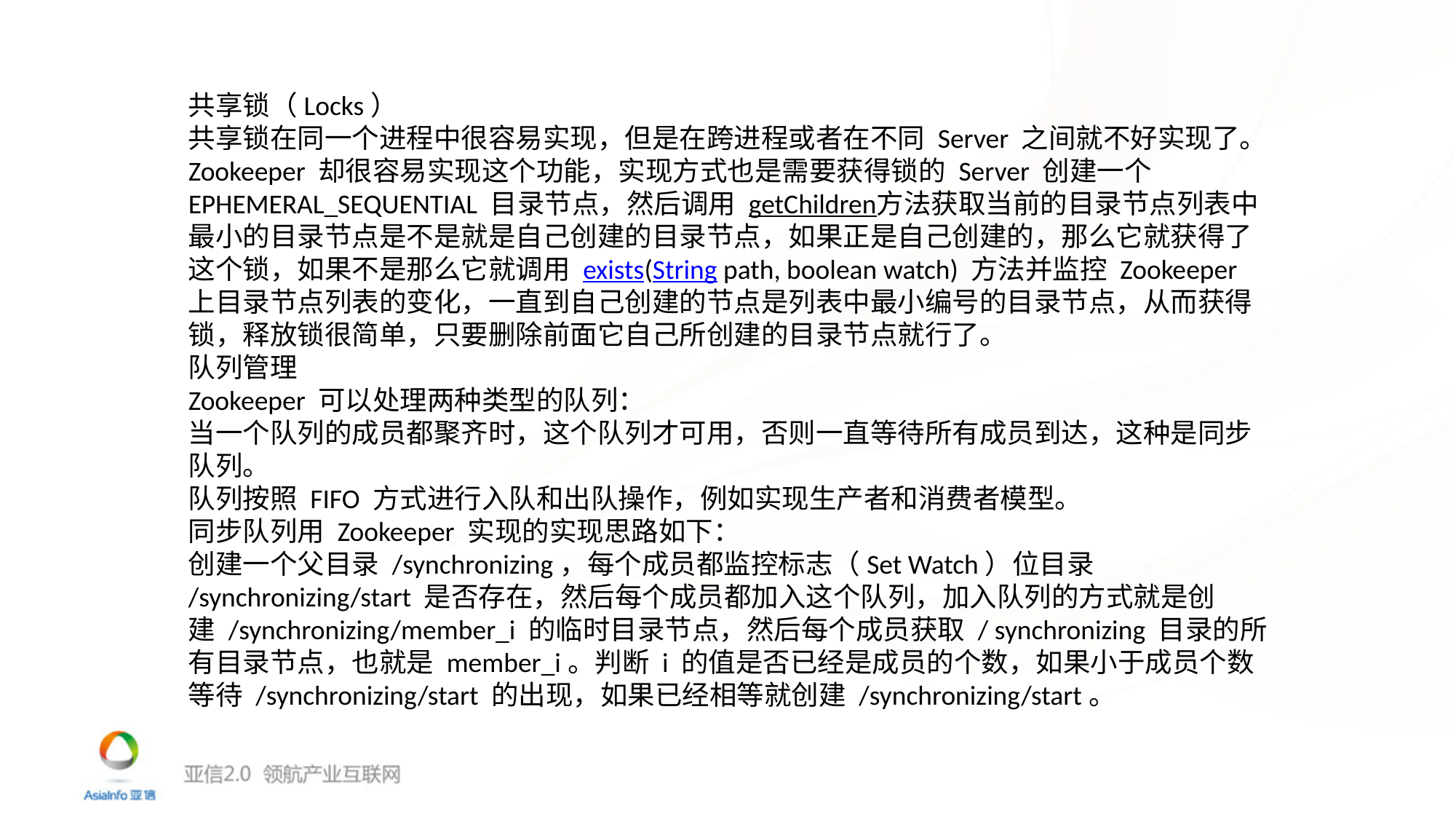

共享锁（Locks）
共享锁在同一个进程中很容易实现，但是在跨进程或者在不同 Server 之间就不好实现了。Zookeeper 却很容易实现这个功能，实现方式也是需要获得锁的 Server 创建一个 EPHEMERAL_SEQUENTIAL 目录节点，然后调用 getChildren方法获取当前的目录节点列表中最小的目录节点是不是就是自己创建的目录节点，如果正是自己创建的，那么它就获得了这个锁，如果不是那么它就调用 exists(String path, boolean watch) 方法并监控 Zookeeper 上目录节点列表的变化，一直到自己创建的节点是列表中最小编号的目录节点，从而获得锁，释放锁很简单，只要删除前面它自己所创建的目录节点就行了。
队列管理
Zookeeper 可以处理两种类型的队列：
当一个队列的成员都聚齐时，这个队列才可用，否则一直等待所有成员到达，这种是同步队列。
队列按照 FIFO 方式进行入队和出队操作，例如实现生产者和消费者模型。
同步队列用 Zookeeper 实现的实现思路如下：
创建一个父目录 /synchronizing，每个成员都监控标志（Set Watch）位目录 /synchronizing/start 是否存在，然后每个成员都加入这个队列，加入队列的方式就是创建 /synchronizing/member_i 的临时目录节点，然后每个成员获取 / synchronizing 目录的所有目录节点，也就是 member_i。判断 i 的值是否已经是成员的个数，如果小于成员个数等待 /synchronizing/start 的出现，如果已经相等就创建 /synchronizing/start。